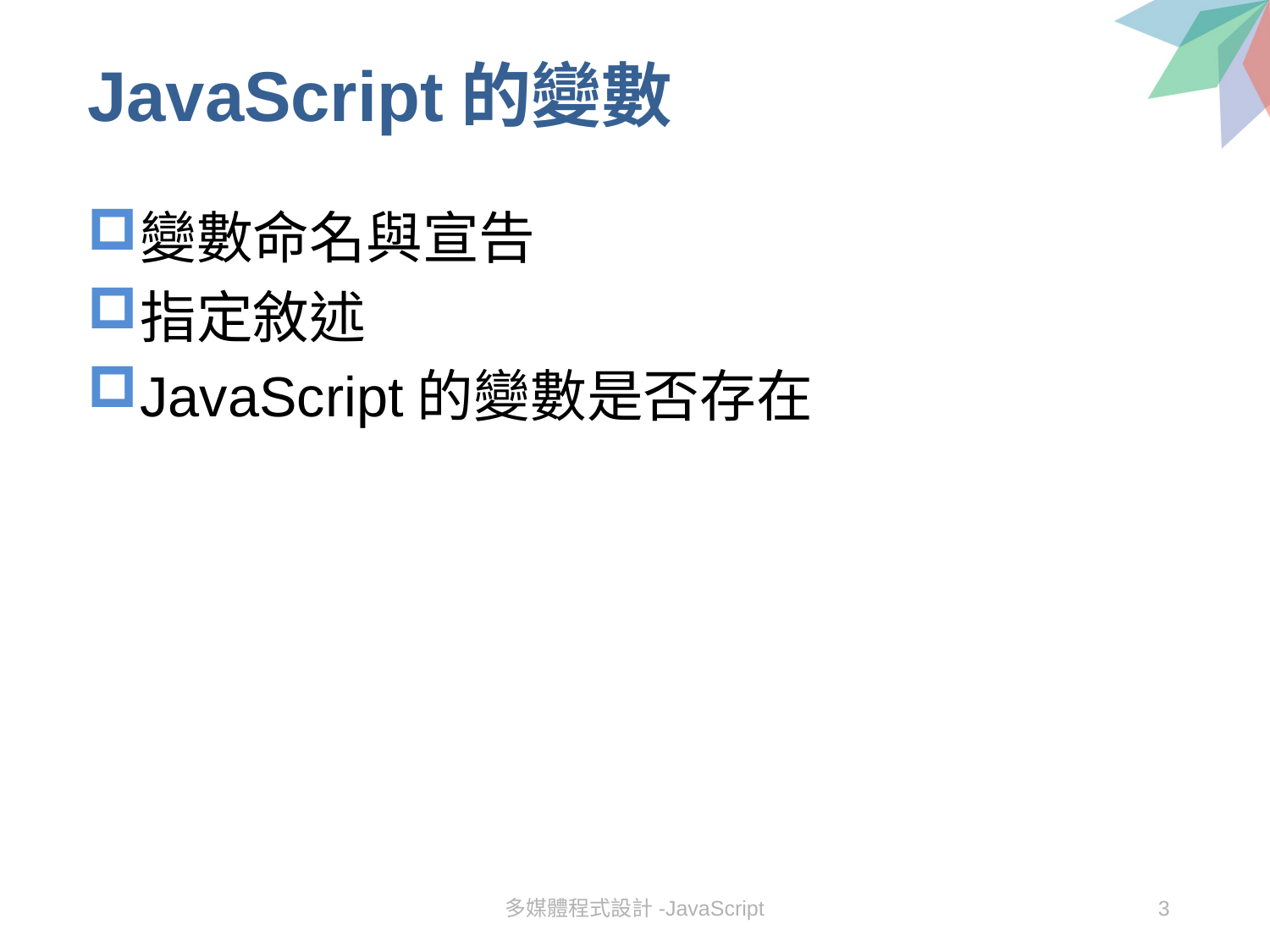

# JavaScript的變數
變數命名與宣告
指定敘述
JavaScript的變數是否存在

多媒體程式設計-JavaScript
3